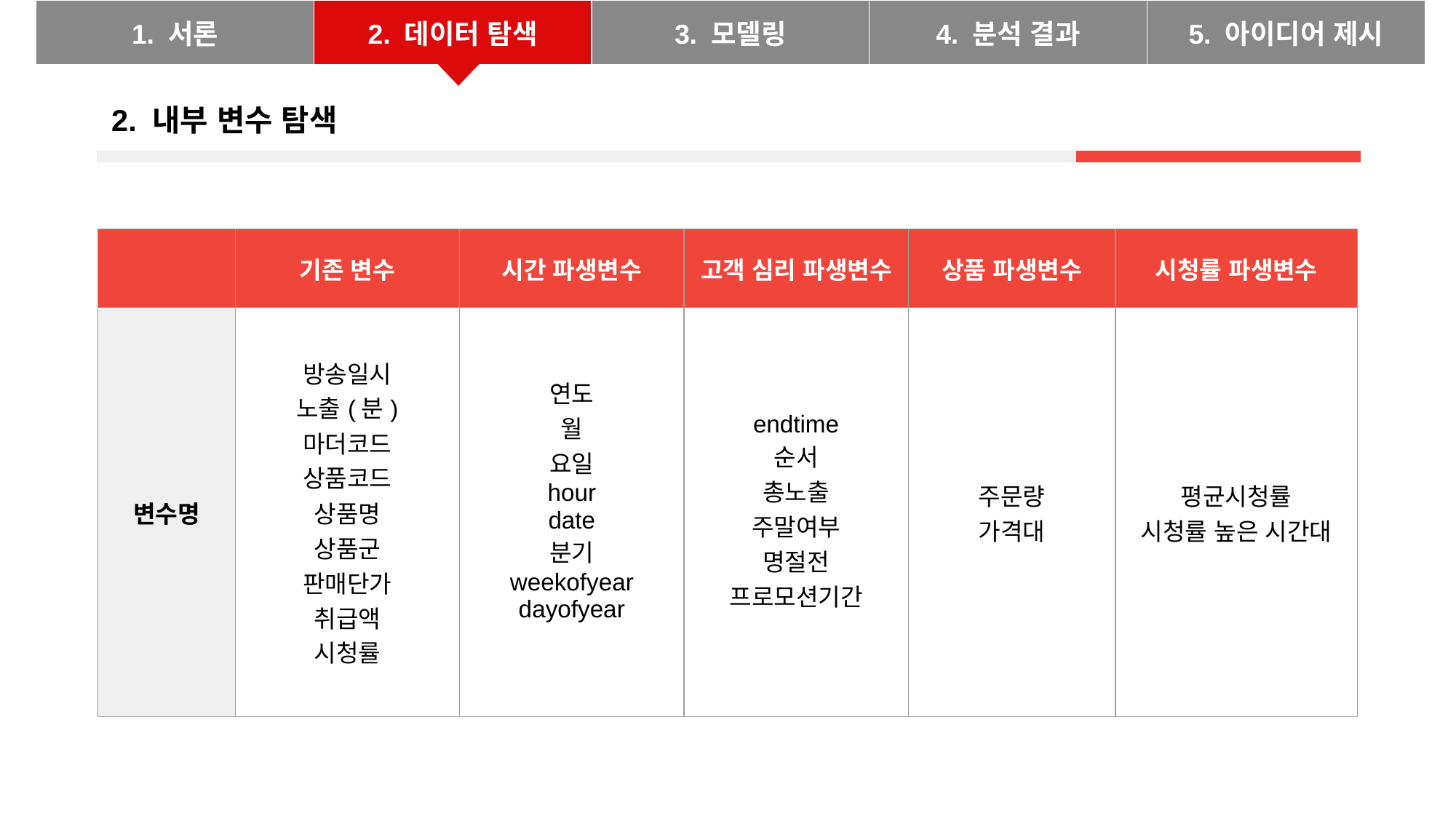

| 1. 서론 | 2. 데이터 탐색 | 3. 모델링 | 4. 분석 결과 | 5. 아이디어 제시 |
| --- | --- | --- | --- | --- |

2. 내부 변수 탐색

|  | 기존 변수 | 시간 파생변수 | 고객 심리 파생변수 | 상품 파생변수 | 시청률 파생변수 |
| --- | --- | --- | --- | --- | --- |
| 변수명 | 방송일시 노출(분) 마더코드 상품코드 상품명 상품군 판매단가 취급액 시청률 | 연도 월 요일 hour date 분기 weekofyear dayofyear | endtime 순서 총노출 주말여부 명절전 프로모션기간 | 주문량 가격대 | 평균시청률 시청률 높은 시간대 |